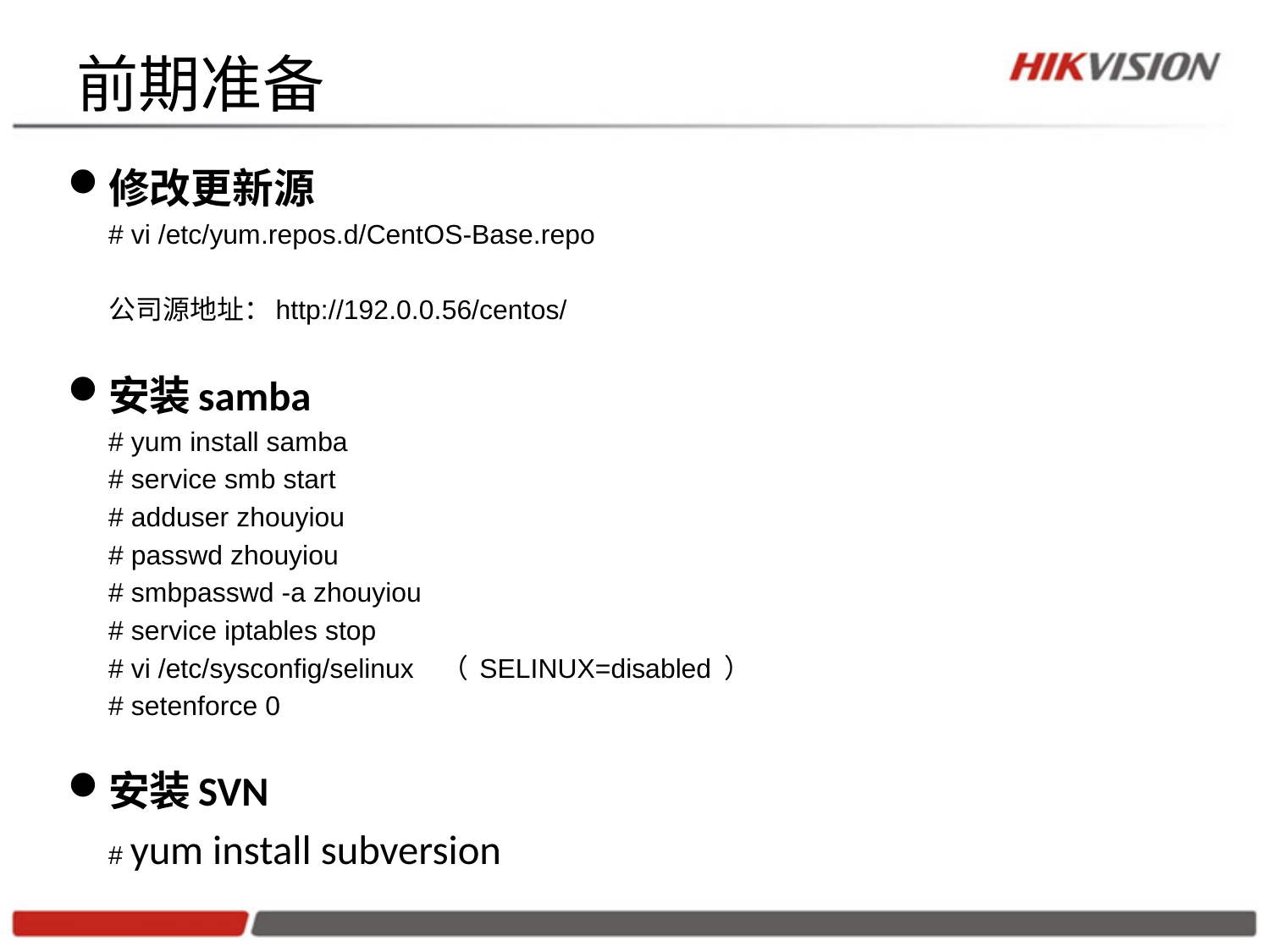

# 前期准备
修改更新源
	# vi /etc/yum.repos.d/CentOS-Base.repo

	公司源地址：http://192.0.0.56/centos/

安装samba
	# yum install samba
	# service smb start
	# adduser zhouyiou
	# passwd zhouyiou
	# smbpasswd -a zhouyiou
	# service iptables stop
	# vi /etc/sysconfig/selinux   （ SELINUX=disabled ）
	# setenforce 0

安装SVN
	# yum install subversion